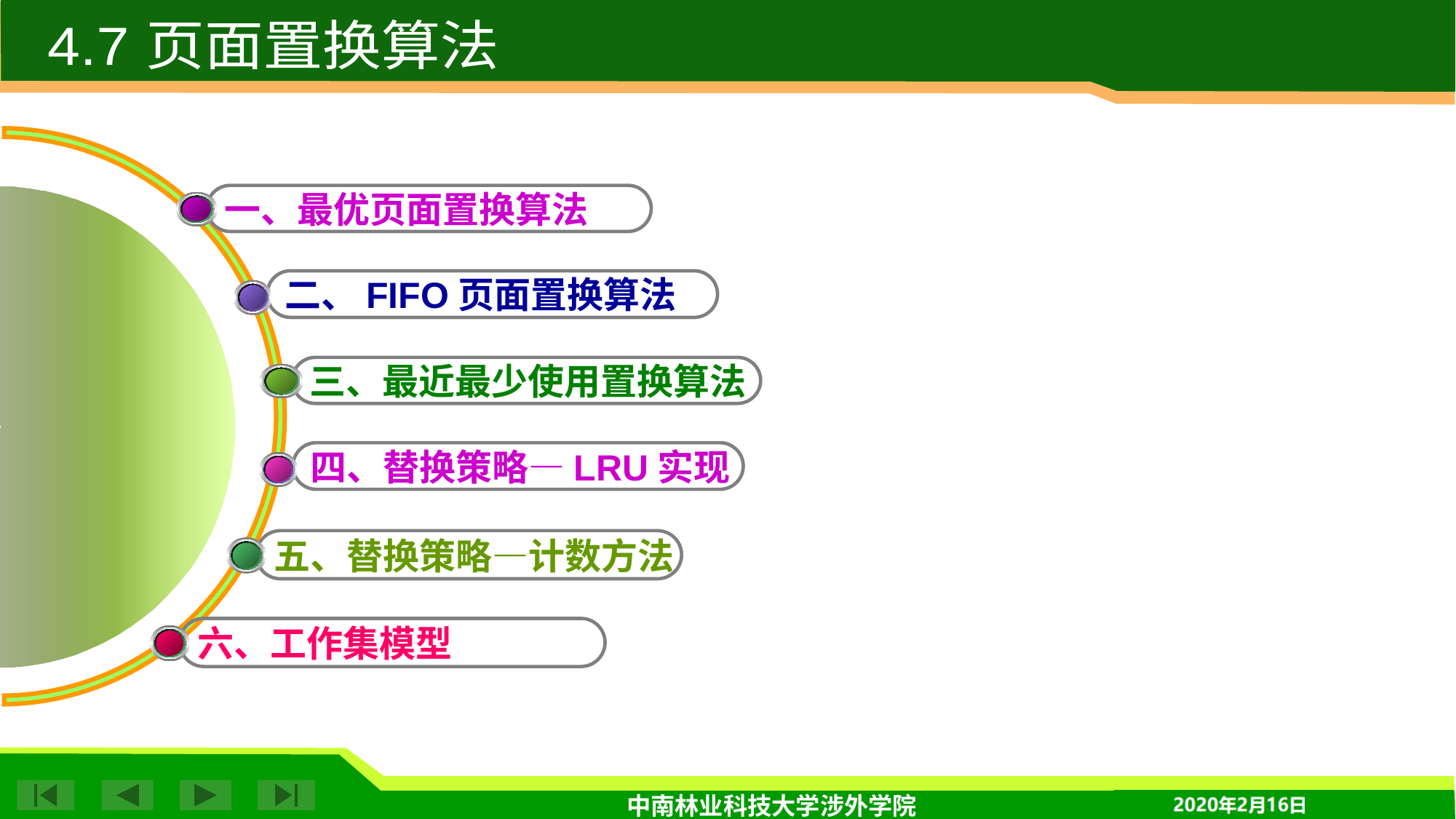

4.7 页面置换算法

一、最优页面置换算法

二、FIFO页面置换算法

三、最近最少使用置换算法

四、替换策略—LRU实现

五、替换策略—计数方法

六、工作集模型